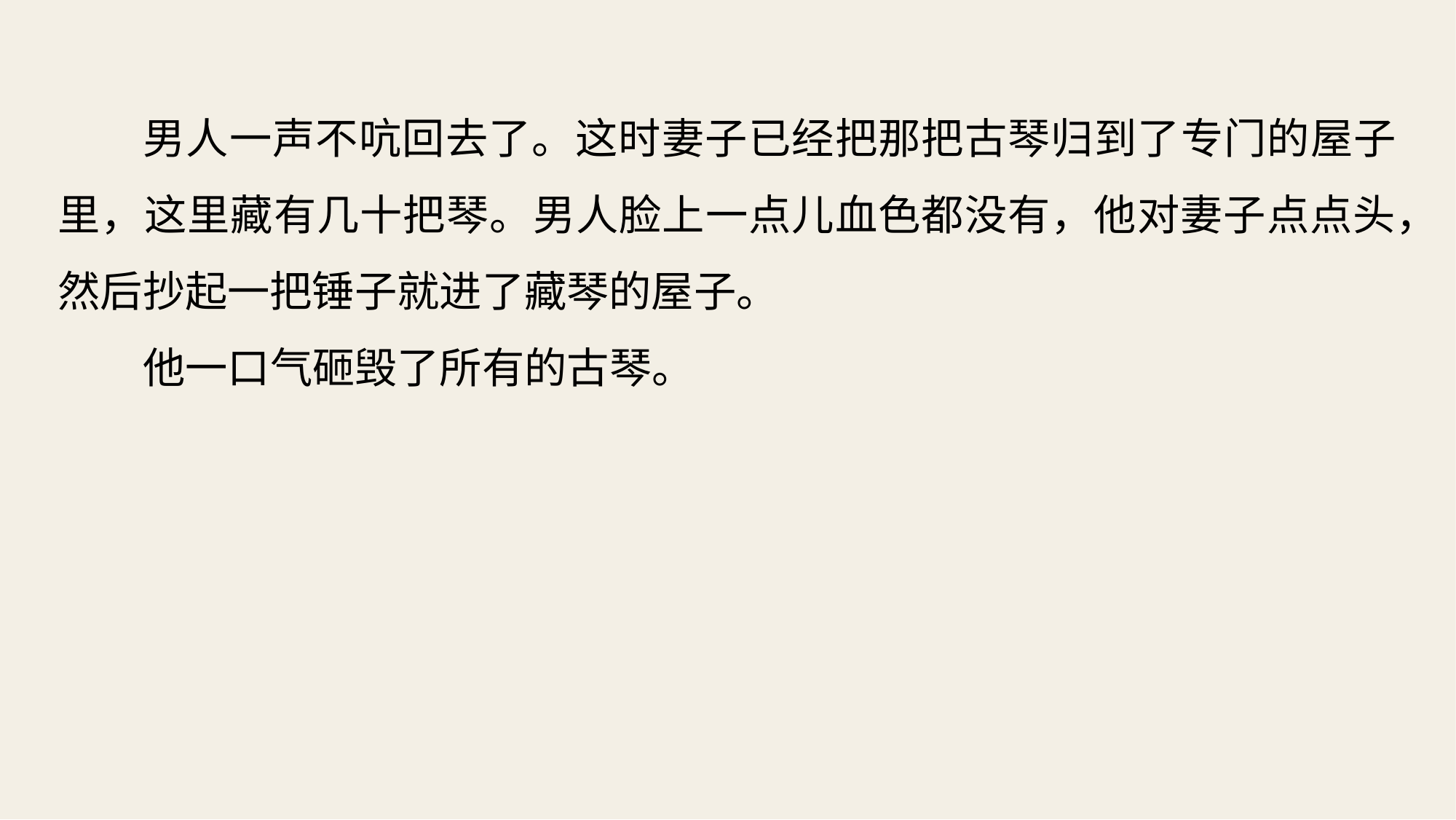

男人一声不吭回去了。这时妻子已经把那把古琴归到了专门的屋子里，这里藏有几十把琴。男人脸上一点儿血色都没有，他对妻子点点头，然后抄起一把锤子就进了藏琴的屋子。
他一口气砸毁了所有的古琴。